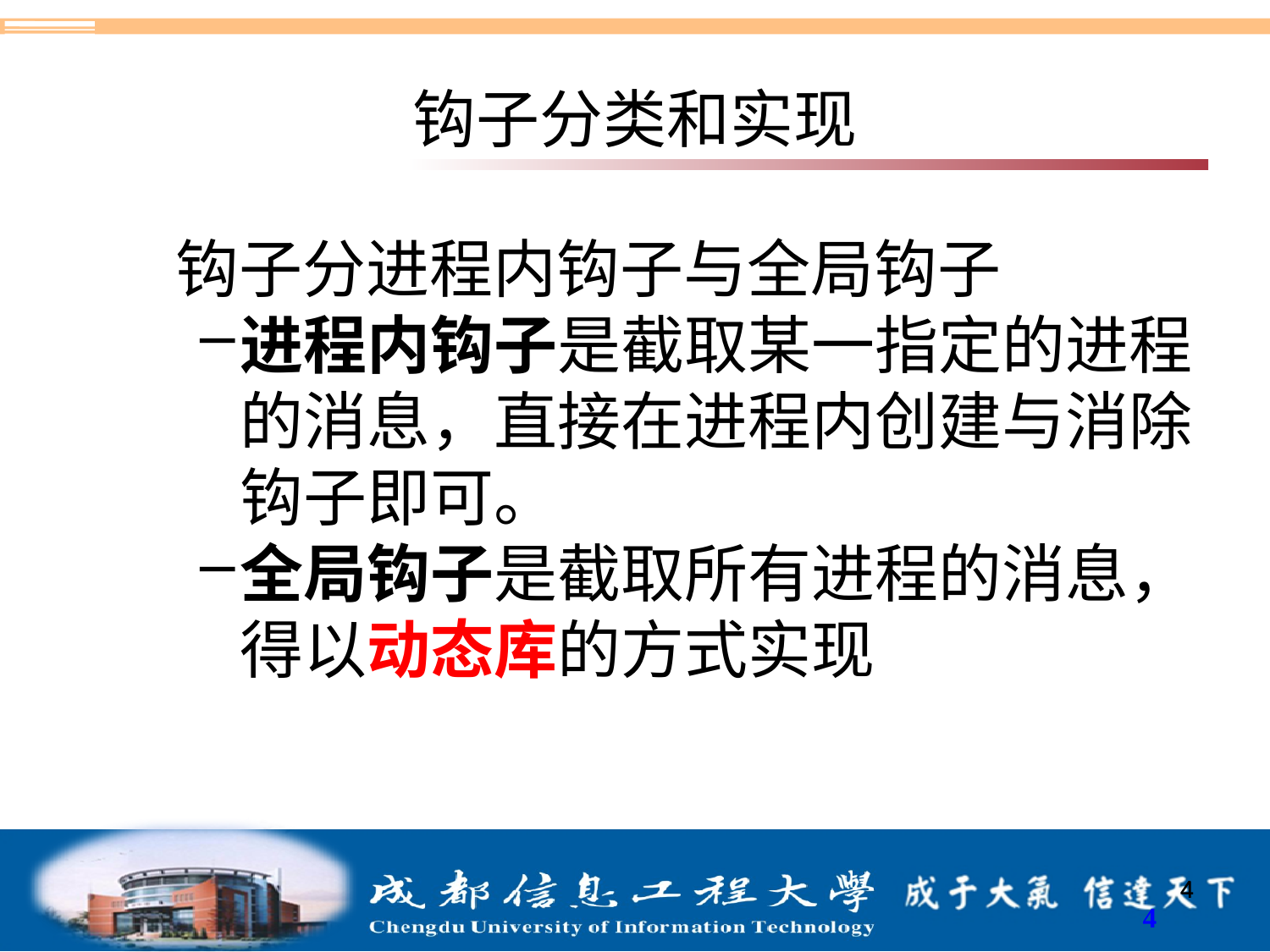

# 钩子分类和实现
钩子分进程内钩子与全局钩子
进程内钩子是截取某一指定的进程的消息，直接在进程内创建与消除钩子即可。
全局钩子是截取所有进程的消息，得以动态库的方式实现
4